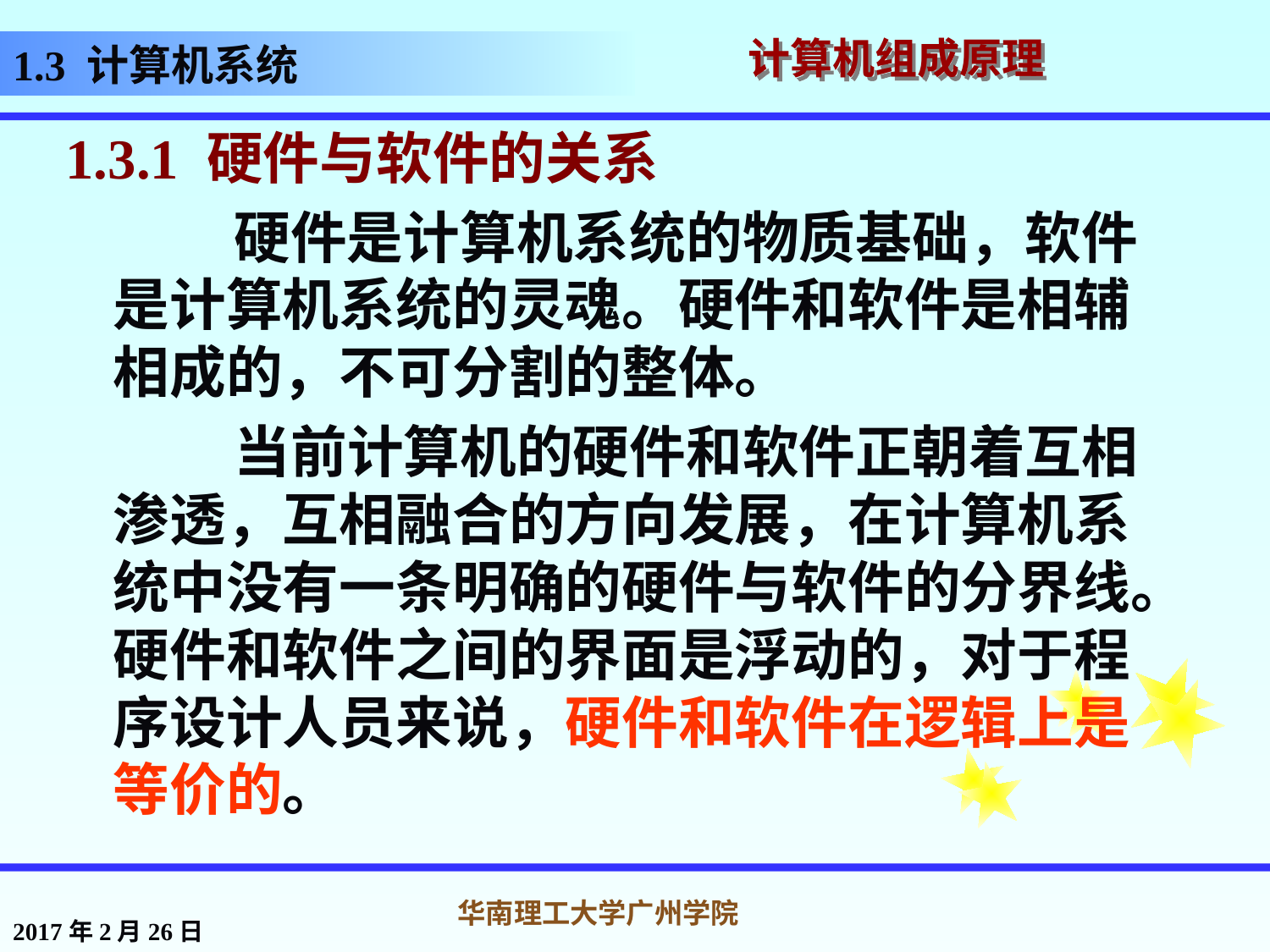

1.3 计算机系统
1.3.1 硬件与软件的关系
            硬件是计算机系统的物质基础，软件是计算机系统的灵魂。硬件和软件是相辅相成的，不可分割的整体。
            当前计算机的硬件和软件正朝着互相渗透，互相融合的方向发展，在计算机系统中没有一条明确的硬件与软件的分界线。硬件和软件之间的界面是浮动的，对于程序设计人员来说，硬件和软件在逻辑上是等价的。
2017年2月26日